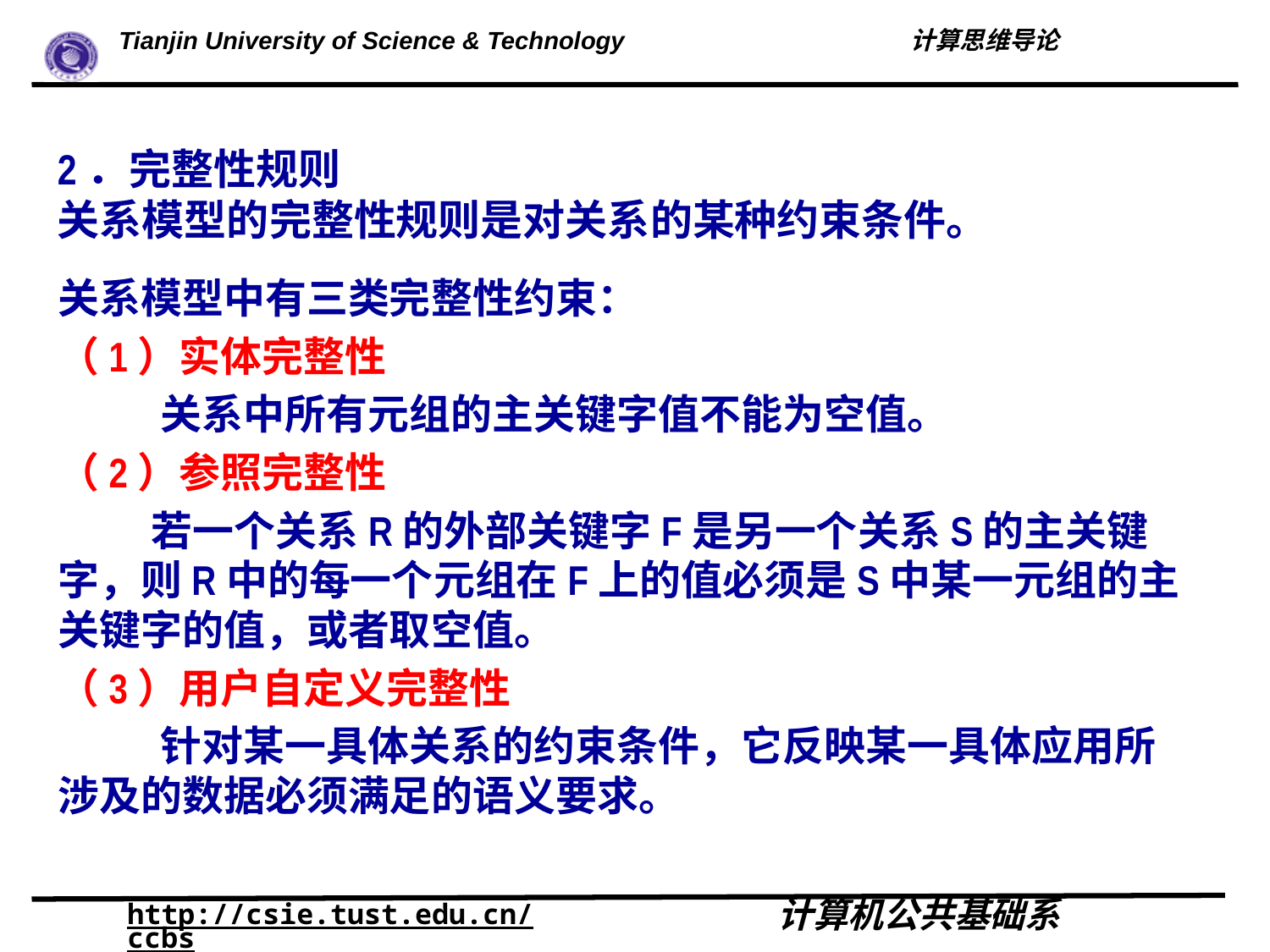

2．完整性规则
关系模型的完整性规则是对关系的某种约束条件。

关系模型中有三类完整性约束：
（1）实体完整性
          关系中所有元组的主关键字值不能为空值。
（2）参照完整性
         若一个关系R的外部关键字F是另一个关系S的主关键字，则R中的每一个元组在F上的值必须是S中某一元组的主关键字的值，或者取空值。
（3）用户自定义完整性
          针对某一具体关系的约束条件，它反映某一具体应用所涉及的数据必须满足的语义要求。